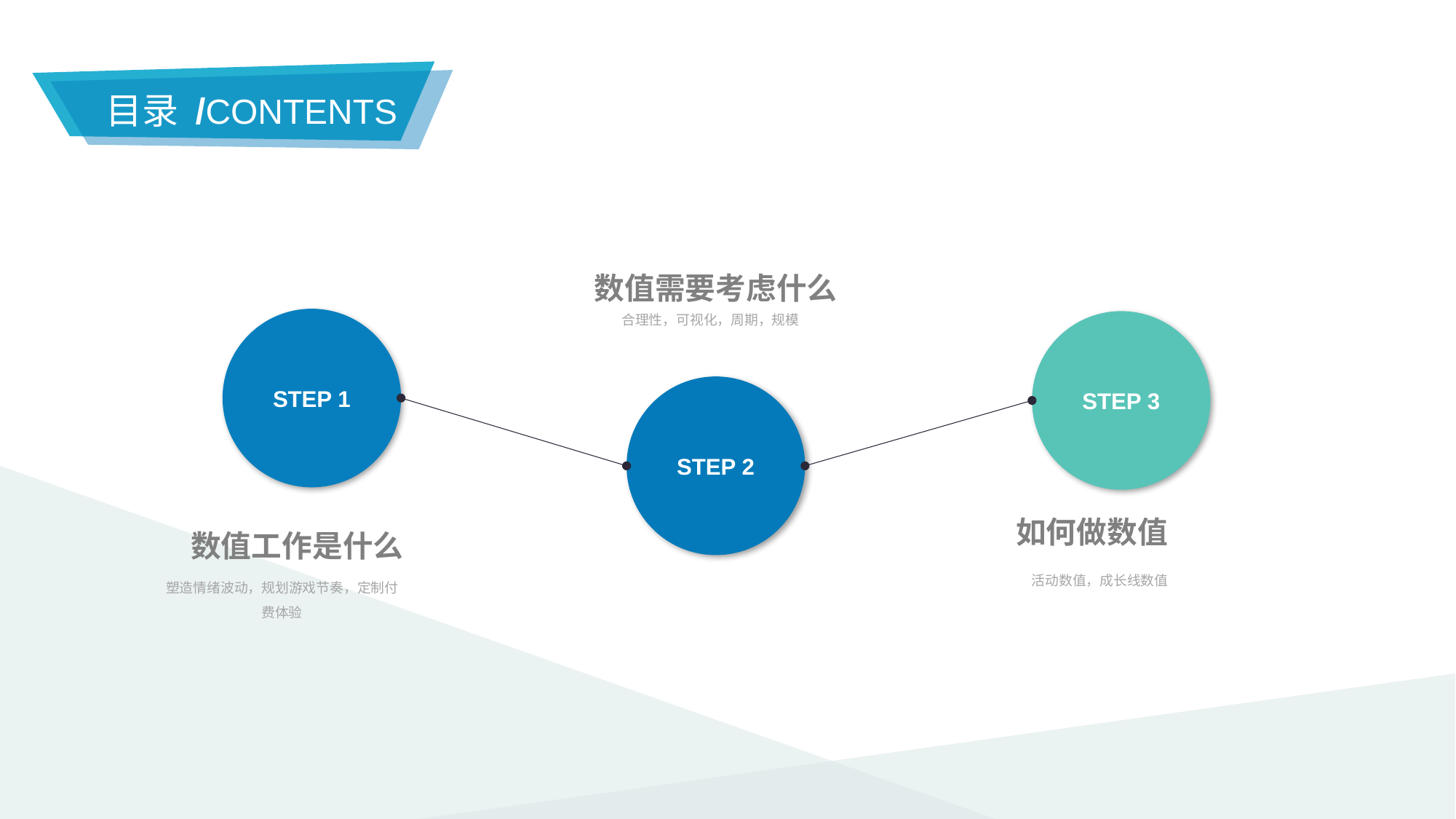

目录 /CONTENTS
数值需要考虑什么
合理性，可视化，周期，规模
STEP 1
STEP 3
STEP 2

如何做数值
数值工作是什么
活动数值，成长线数值
塑造情绪波动，规划游戏节奏，定制付费体验